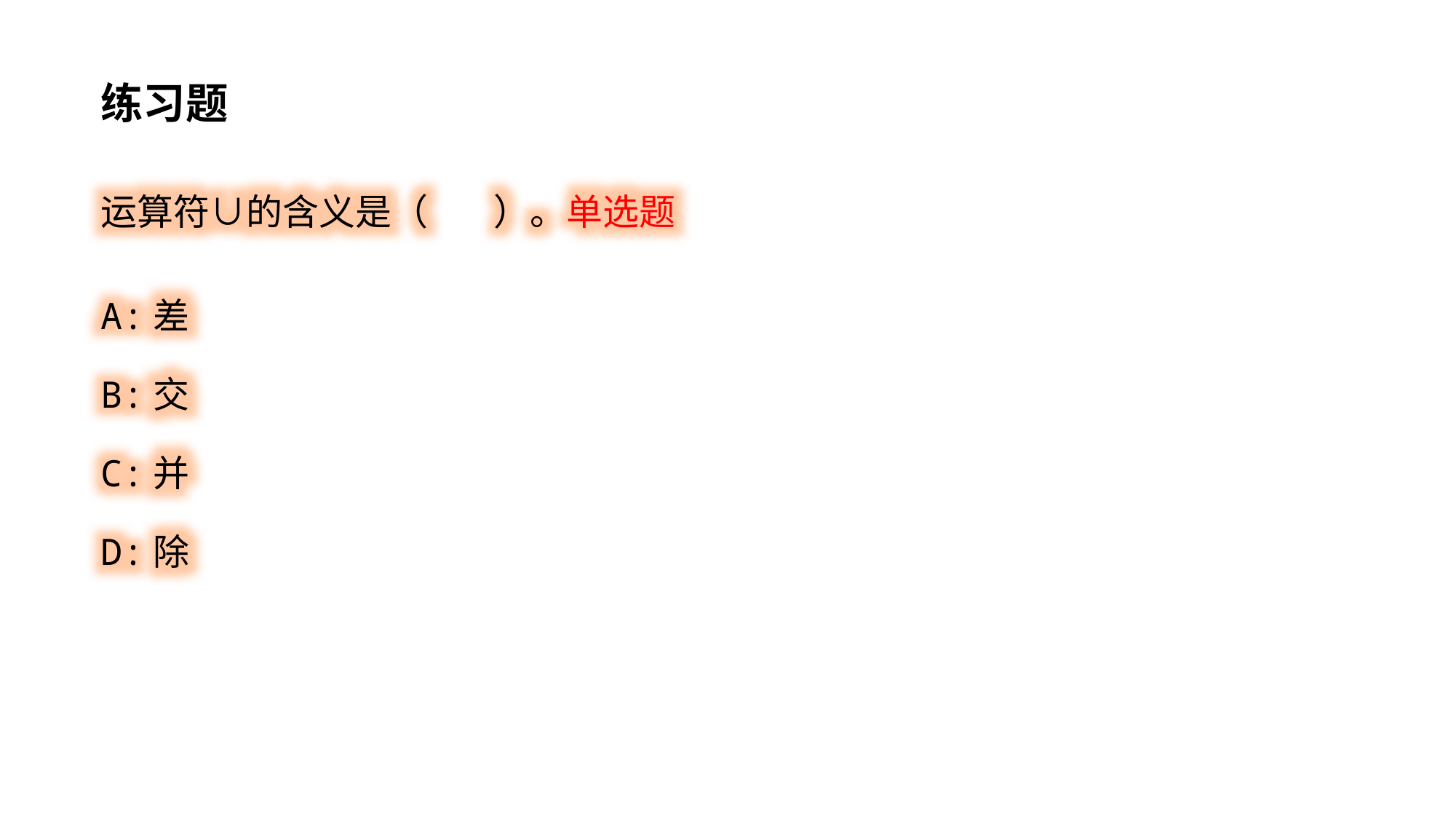

练习题
运算符∪的含义是（        ）。单选题

A:差

B:交

C:并

D:除